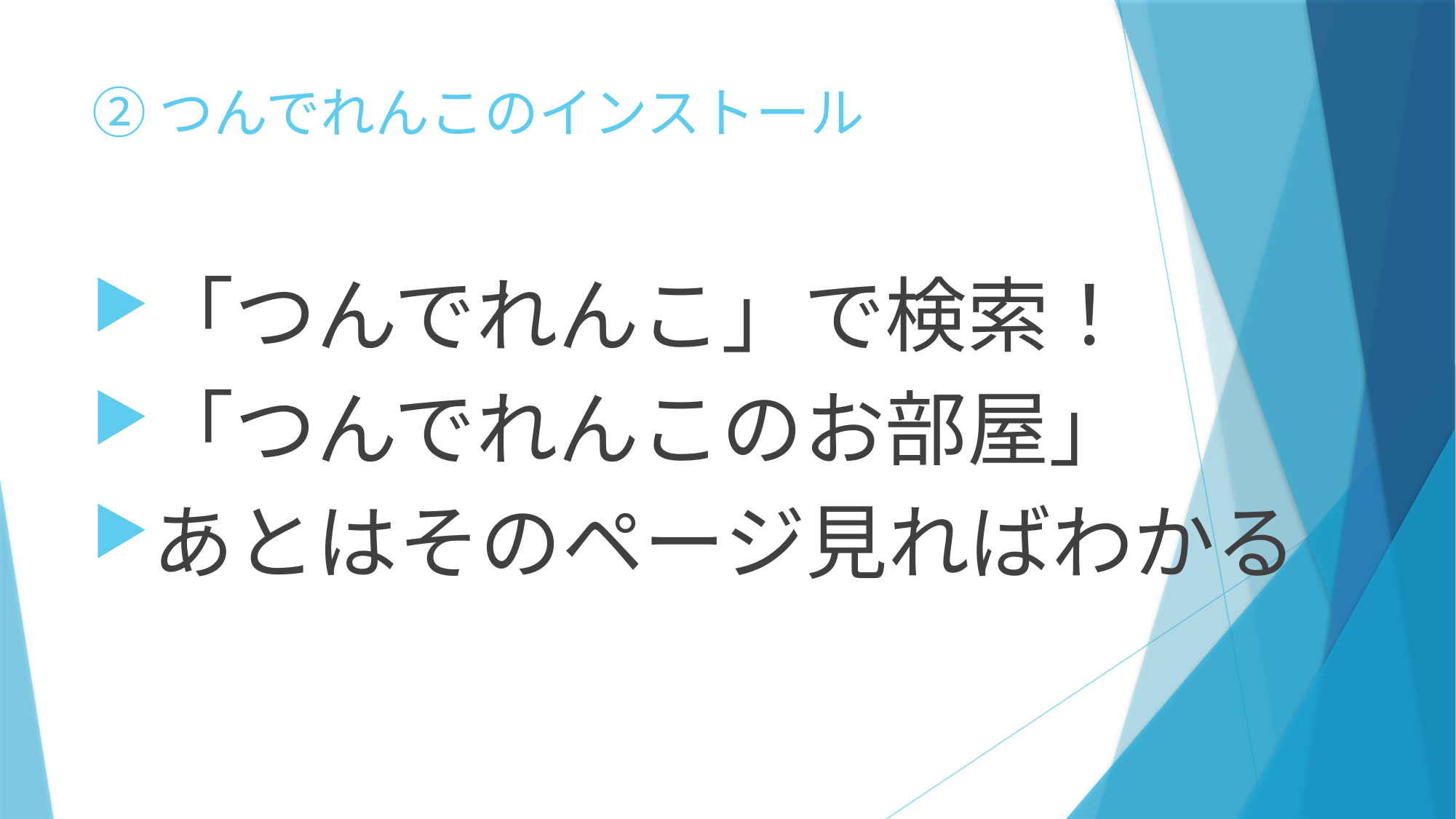

# ②つんでれんこのインストール
「つんでれんこ」で検索！
「つんでれんこのお部屋」
あとはそのページ見ればわかる